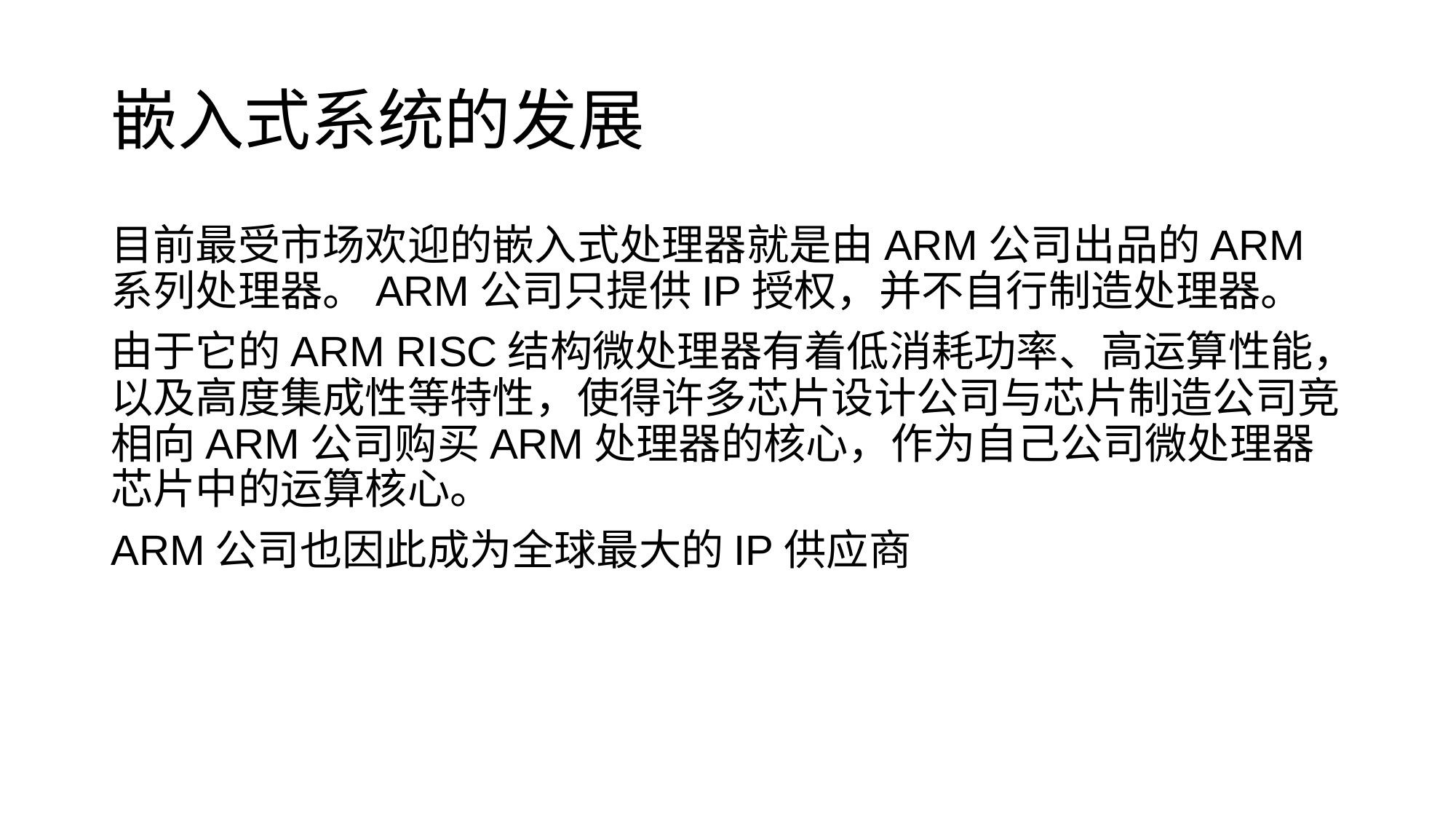

# 嵌入式系统的发展
目前最受市场欢迎的嵌入式处理器就是由ARM公司出品的ARM系列处理器。ARM公司只提供IP授权，并不自行制造处理器。
由于它的ARM RISC结构微处理器有着低消耗功率、高运算性能，以及高度集成性等特性，使得许多芯片设计公司与芯片制造公司竞相向ARM公司购买ARM处理器的核心，作为自己公司微处理器芯片中的运算核心。
ARM公司也因此成为全球最大的IP供应商